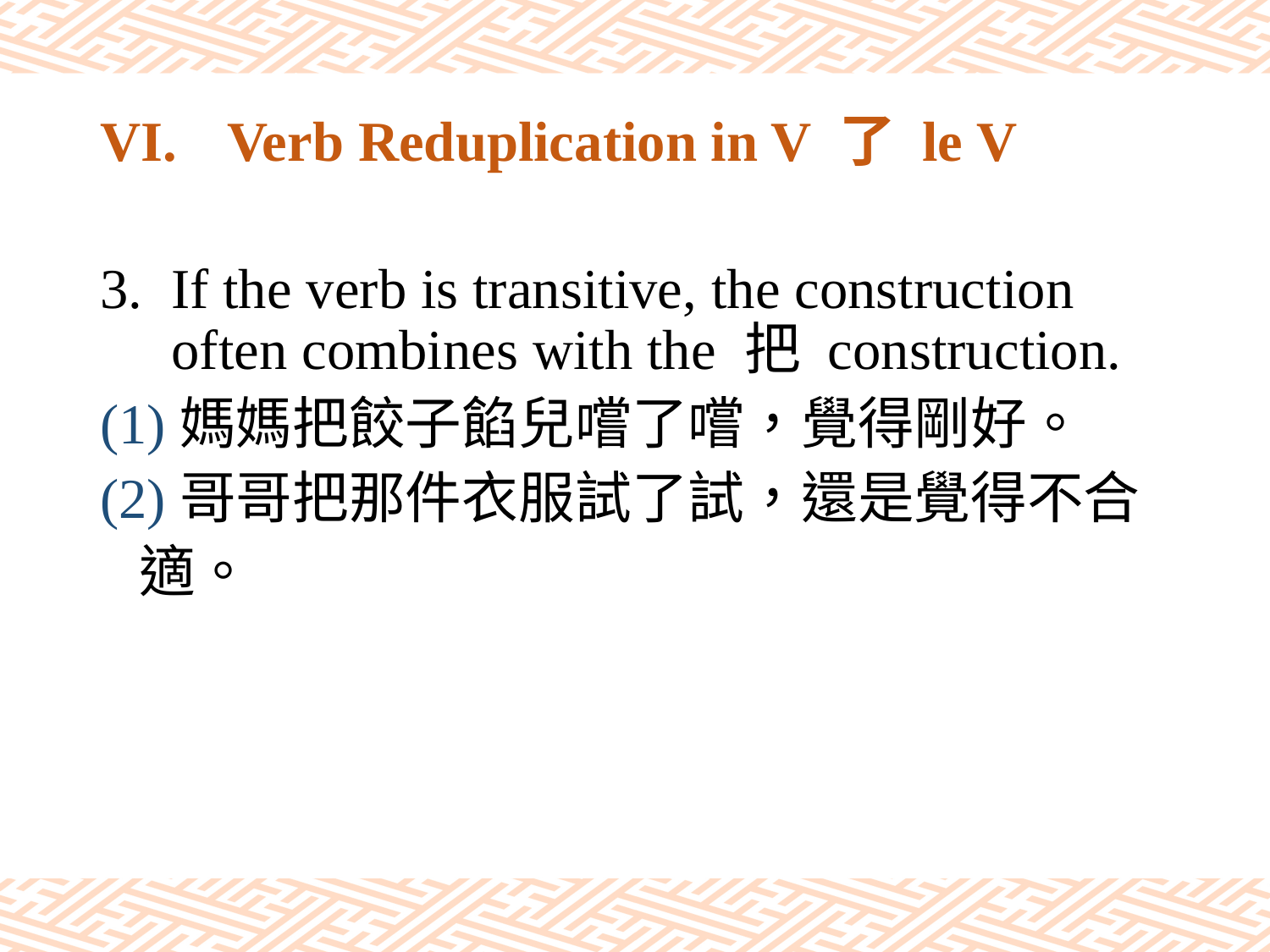

# VI.	Verb Reduplication in V 了 le V
If the verb is transitive, the construction often combines with the 把 construction.
(1)媽媽把餃子餡兒嚐了嚐，覺得剛好。
(2)哥哥把那件衣服試了試，還是覺得不合
  適。